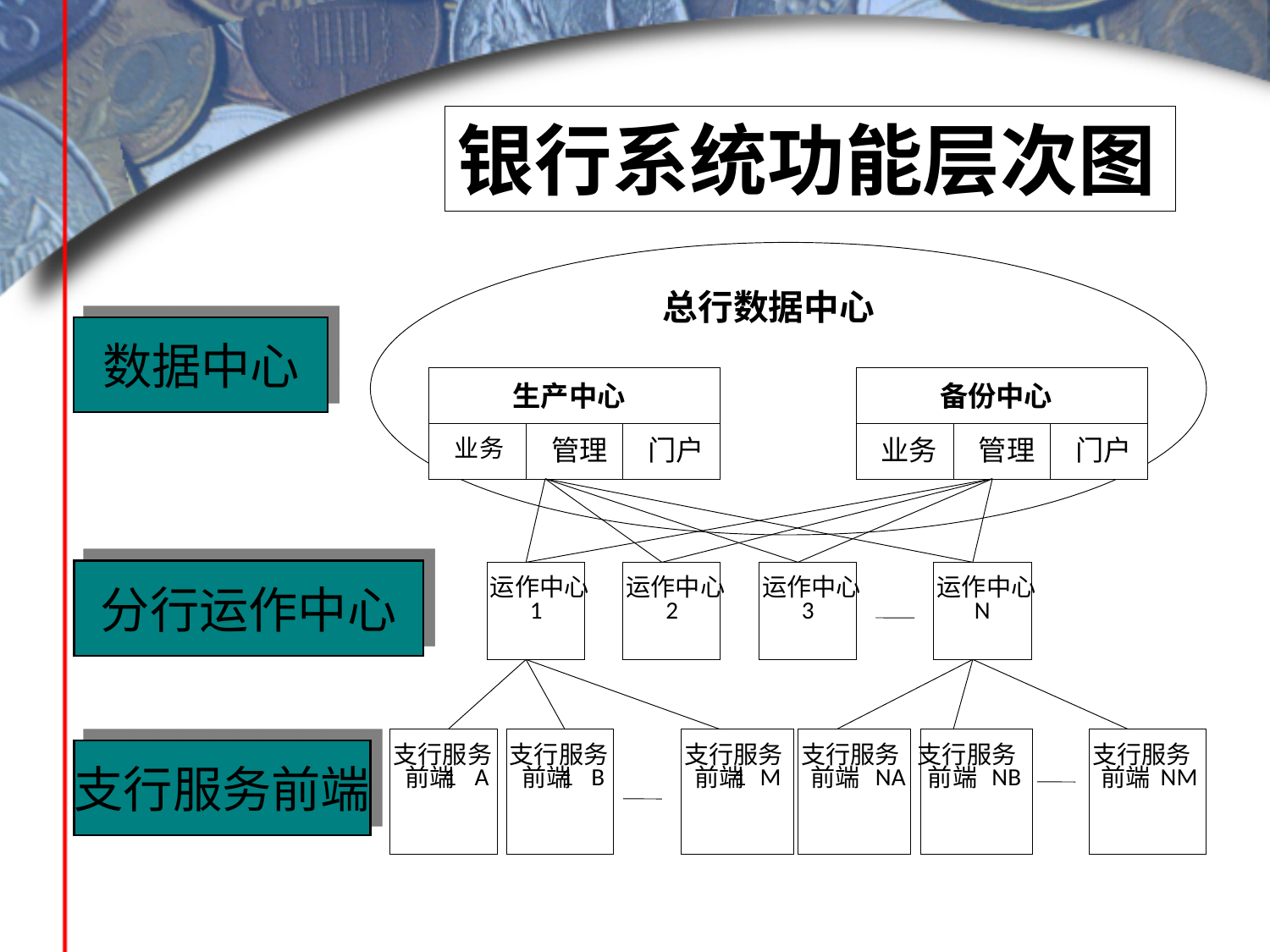

银行系统功能层次图

总行数据中心

生产中心

业务
管理
门户

备份中心

业务
管理
门户

运作中心
运作中心
运作中心
运作中心
1
2
3
N

支行服务
支行服务
支行服务
支行服务
支行服务
支行服务
A
B
M
NA
NB
NM
1
1
1
前端
前端
前端
前端
前端
前端

数据中心
分行运作中心
支行服务前端